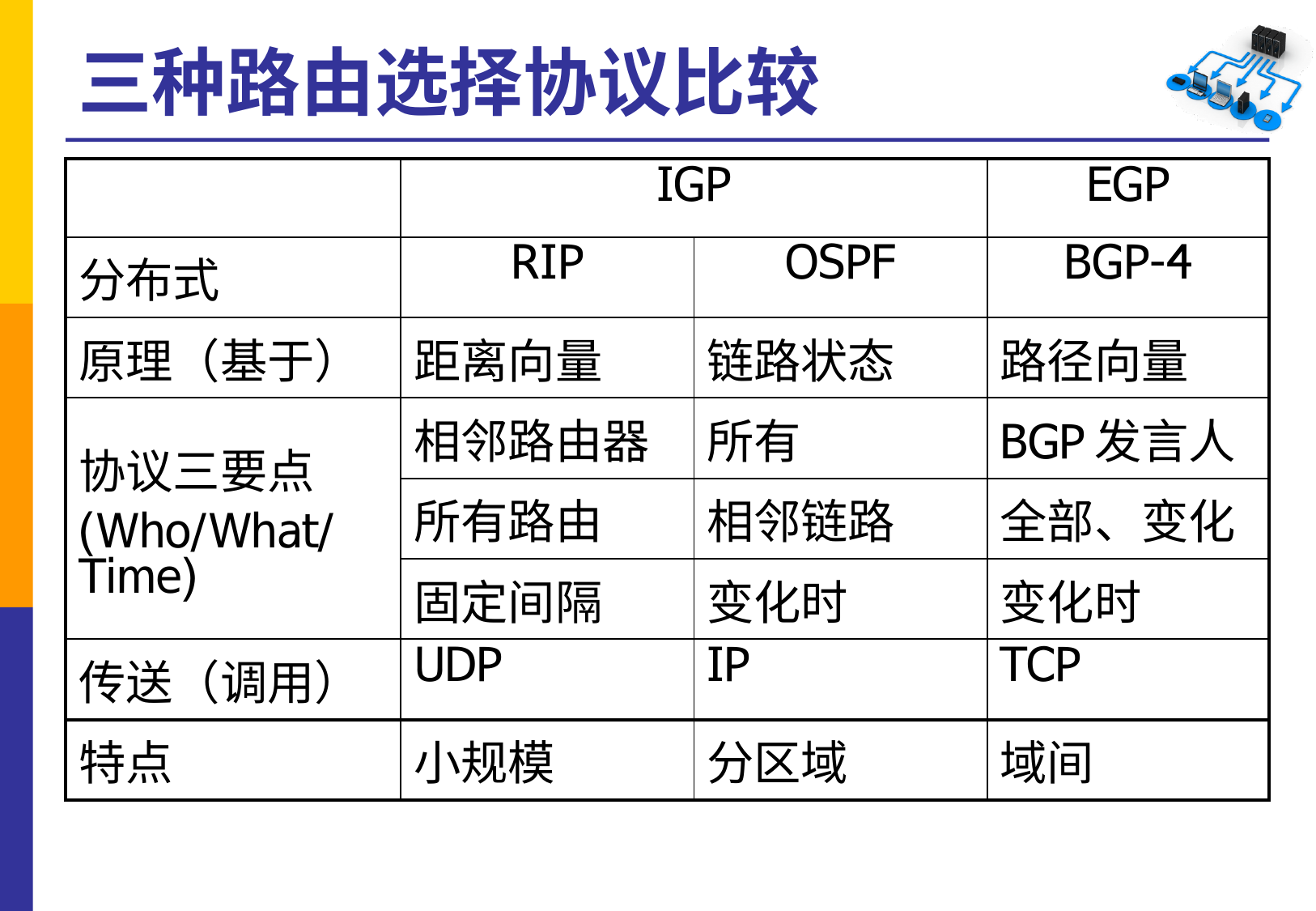

# 三种路由选择协议比较
|  | IGP |  | EGP |
| --- | --- | --- | --- |
| 分布式 | RIP | OSPF | BGP-4 |
| 原理（基于） | 距离向量 | 链路状态 | 路径向量 |
| 协议三要点 (Who/What/Time) | 相邻路由器 | 所有 | BGP发言人 |
|  | 所有路由 | 相邻链路 | 全部、变化 |
|  | 固定间隔 | 变化时 | 变化时 |
| 传送（调用） | UDP | IP | TCP |
| 特点 | 小规模 | 分区域 | 域间 |